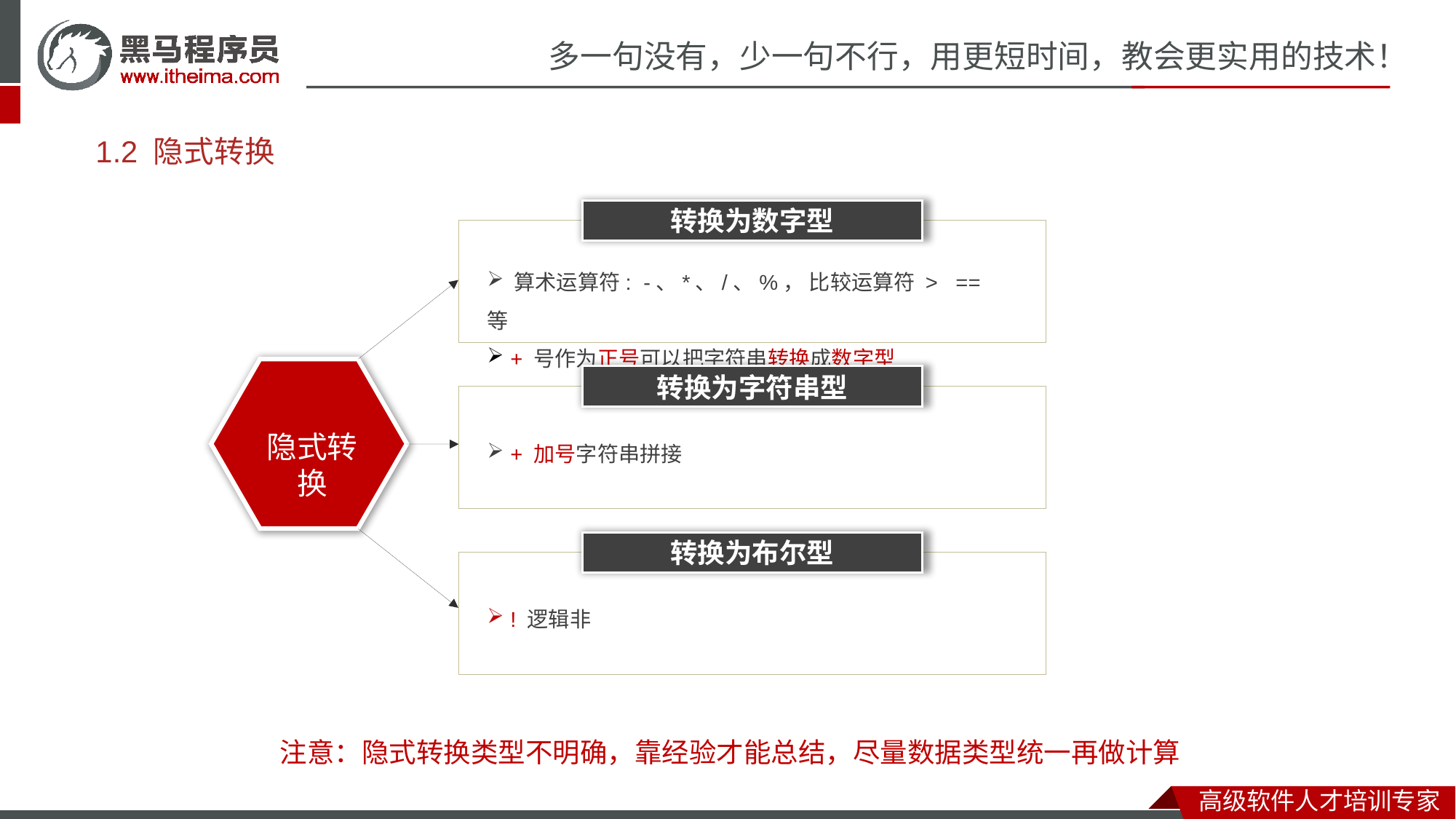

# 1.2 隐式转换
转换为数字型

 算术运算符:  -、*、/、%， 比较运算符 >   ==  等
 + 号作为正号可以把字符串转换成数字型

转换为字符串型

 + 加号字符串拼接
隐式转换

转换为布尔型

 ! 逻辑非
注意：隐式转换类型不明确，靠经验才能总结，尽量数据类型统一再做计算